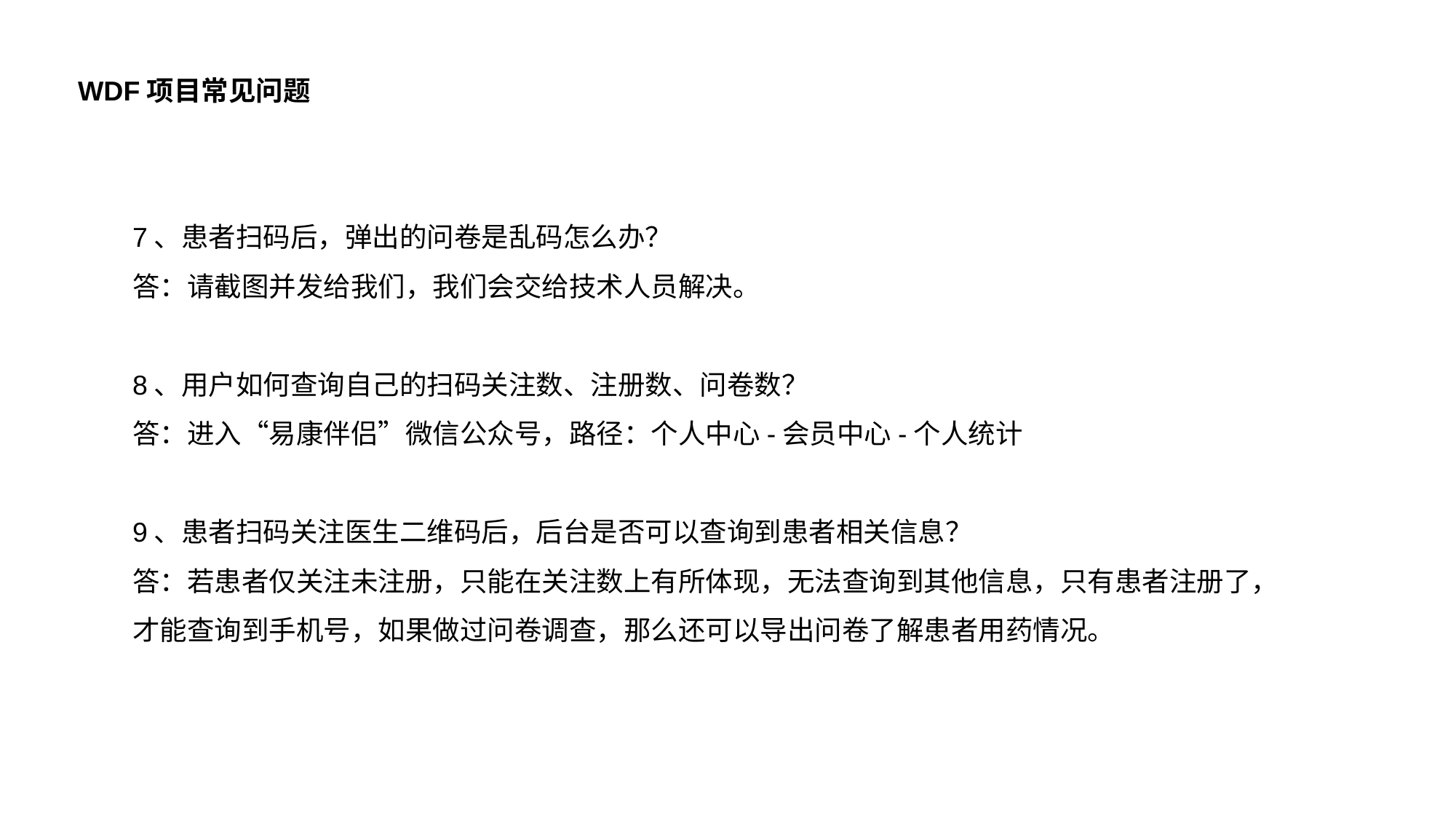

WDF项目常见问题
7、患者扫码后，弹出的问卷是乱码怎么办？
答：请截图并发给我们，我们会交给技术人员解决。

8、用户如何查询自己的扫码关注数、注册数、问卷数？
答：进入“易康伴侣”微信公众号，路径：个人中心-会员中心-个人统计

9、患者扫码关注医生二维码后，后台是否可以查询到患者相关信息？
答：若患者仅关注未注册，只能在关注数上有所体现，无法查询到其他信息，只有患者注册了，才能查询到手机号，如果做过问卷调查，那么还可以导出问卷了解患者用药情况。